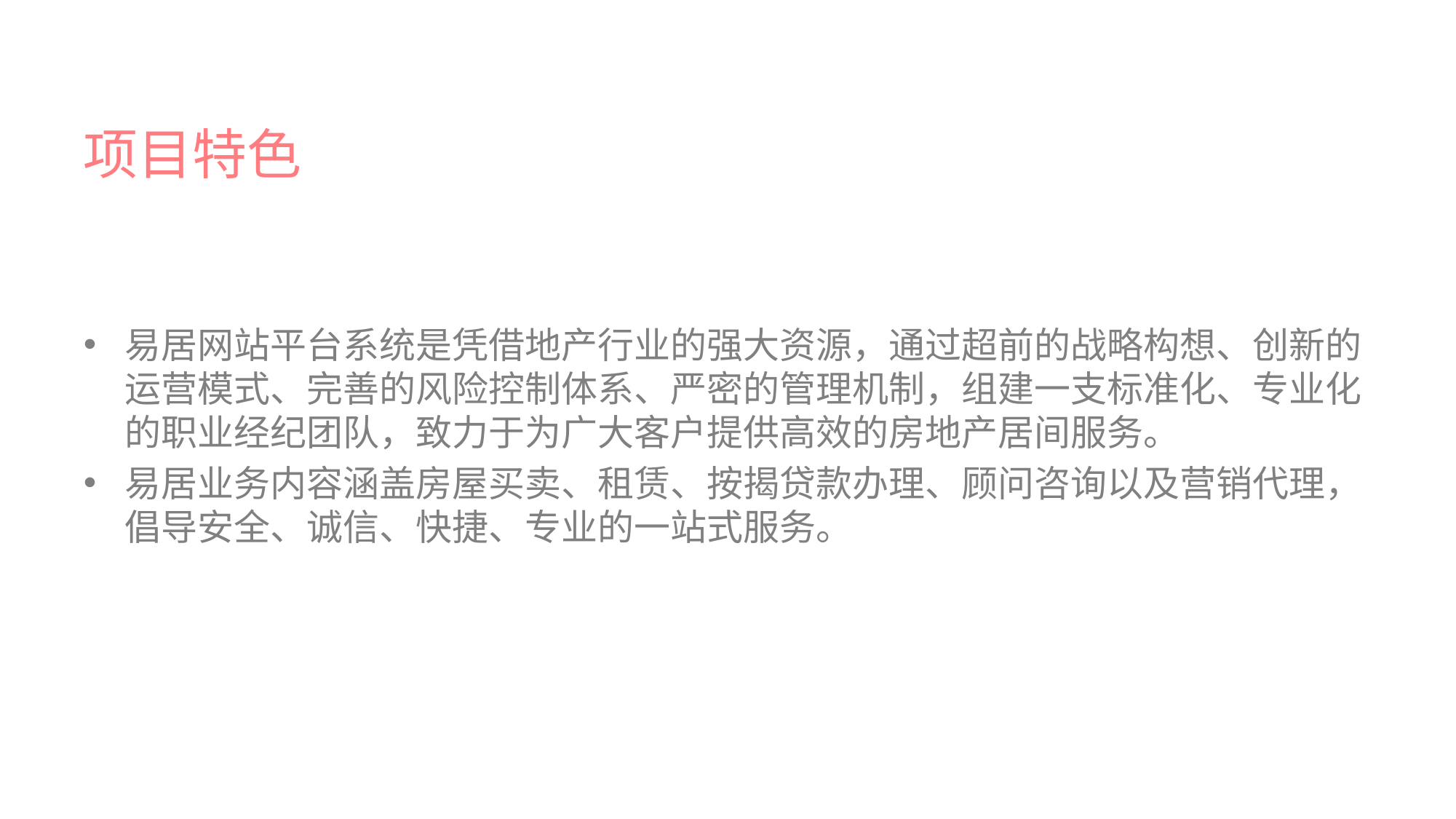

# 项目特色
易居网站平台系统是凭借地产行业的强大资源，通过超前的战略构想、创新的运营模式、完善的风险控制体系、严密的管理机制，组建一支标准化、专业化的职业经纪团队，致力于为广大客户提供高效的房地产居间服务。
易居业务内容涵盖房屋买卖、租赁、按揭贷款办理、顾问咨询以及营销代理，倡导安全、诚信、快捷、专业的一站式服务。